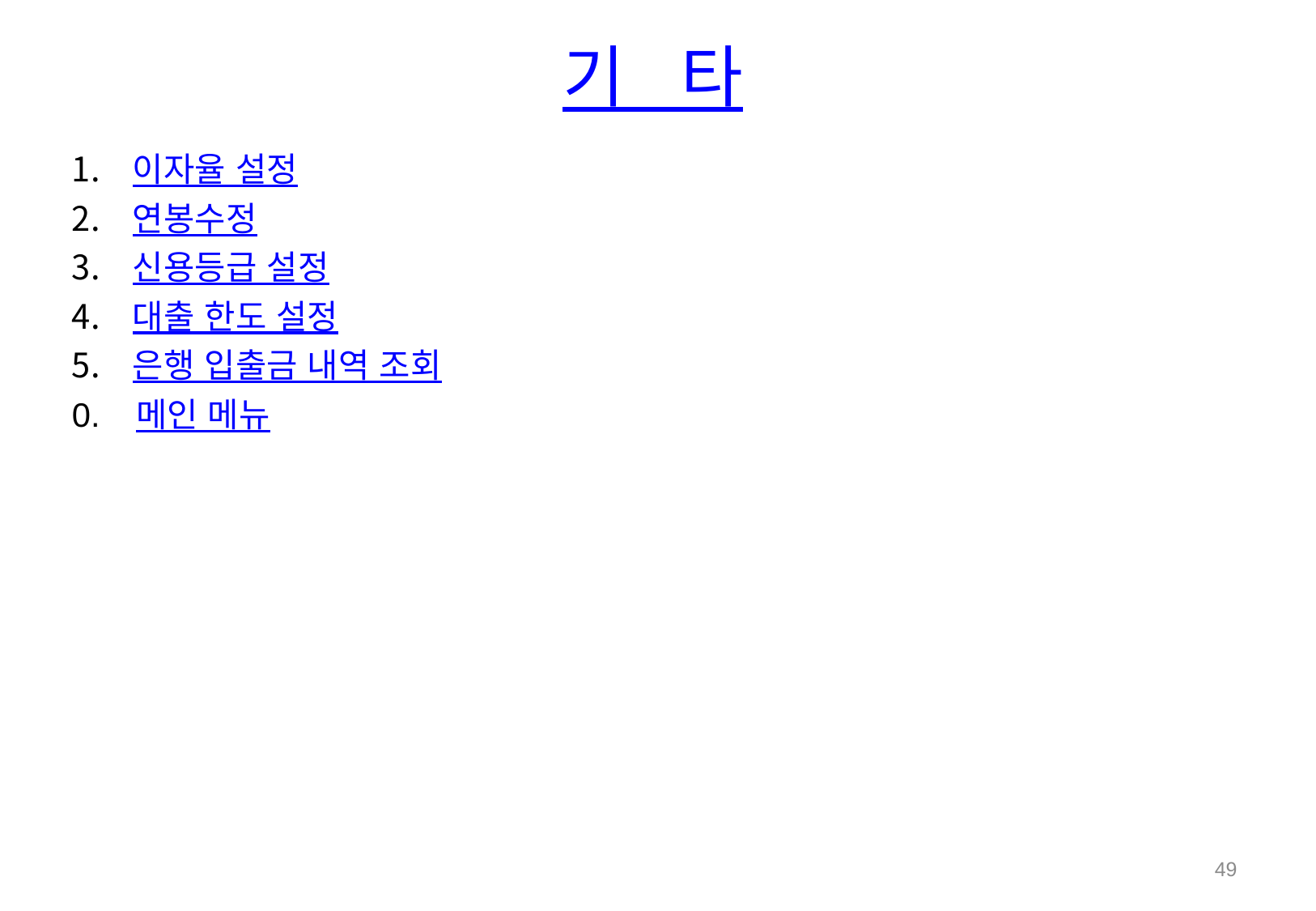

기   타
이자율 설정
연봉수정
신용등급 설정
대출 한도 설정
은행 입출금 내역 조회
0.   메인 메뉴

49